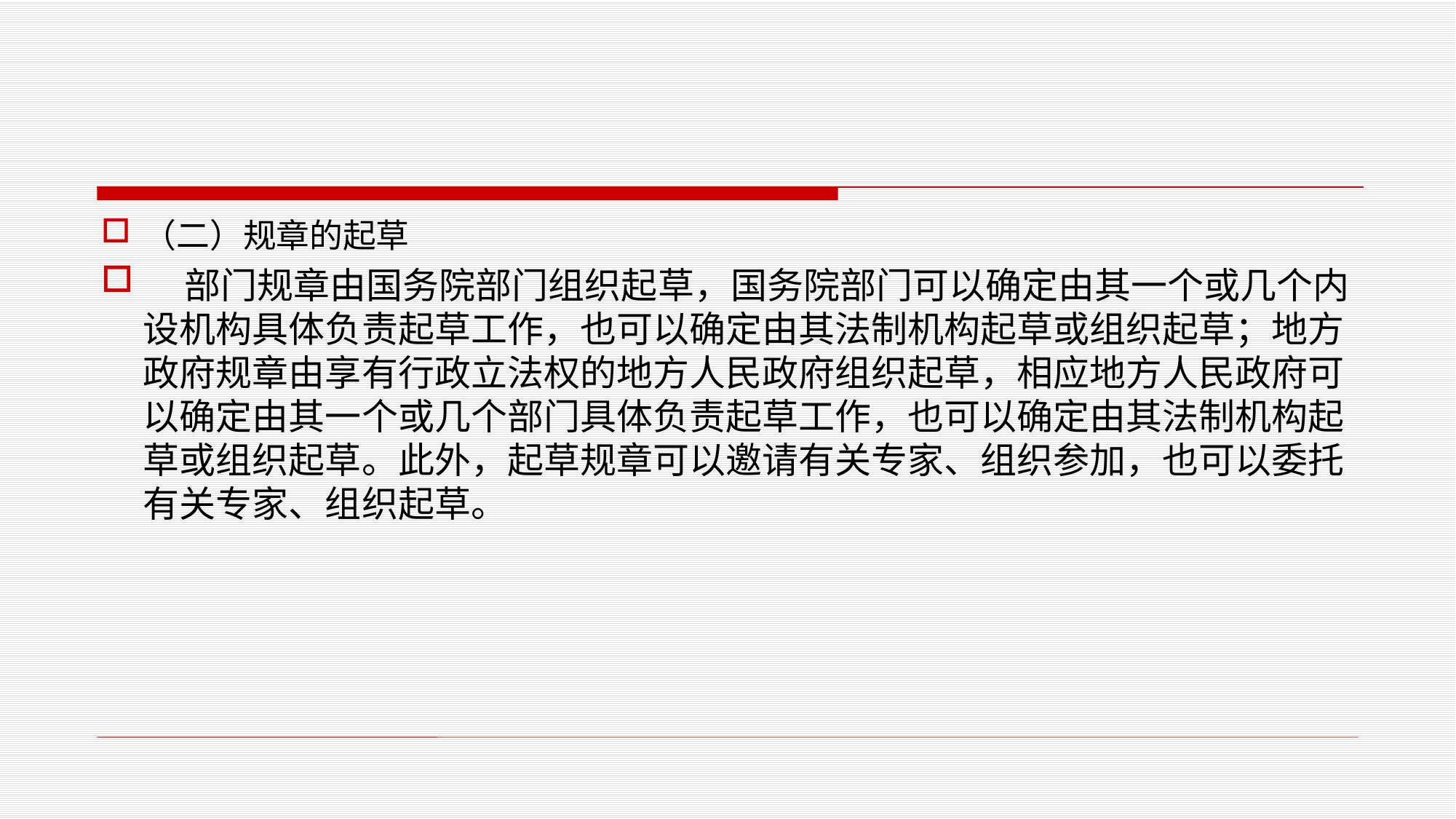

#
（二）规章的起草
    部门规章由国务院部门组织起草，国务院部门可以确定由其一个或几个内设机构具体负责起草工作，也可以确定由其法制机构起草或组织起草；地方政府规章由享有行政立法权的地方人民政府组织起草，相应地方人民政府可以确定由其一个或几个部门具体负责起草工作，也可以确定由其法制机构起草或组织起草。此外，起草规章可以邀请有关专家、组织参加，也可以委托有关专家、组织起草。